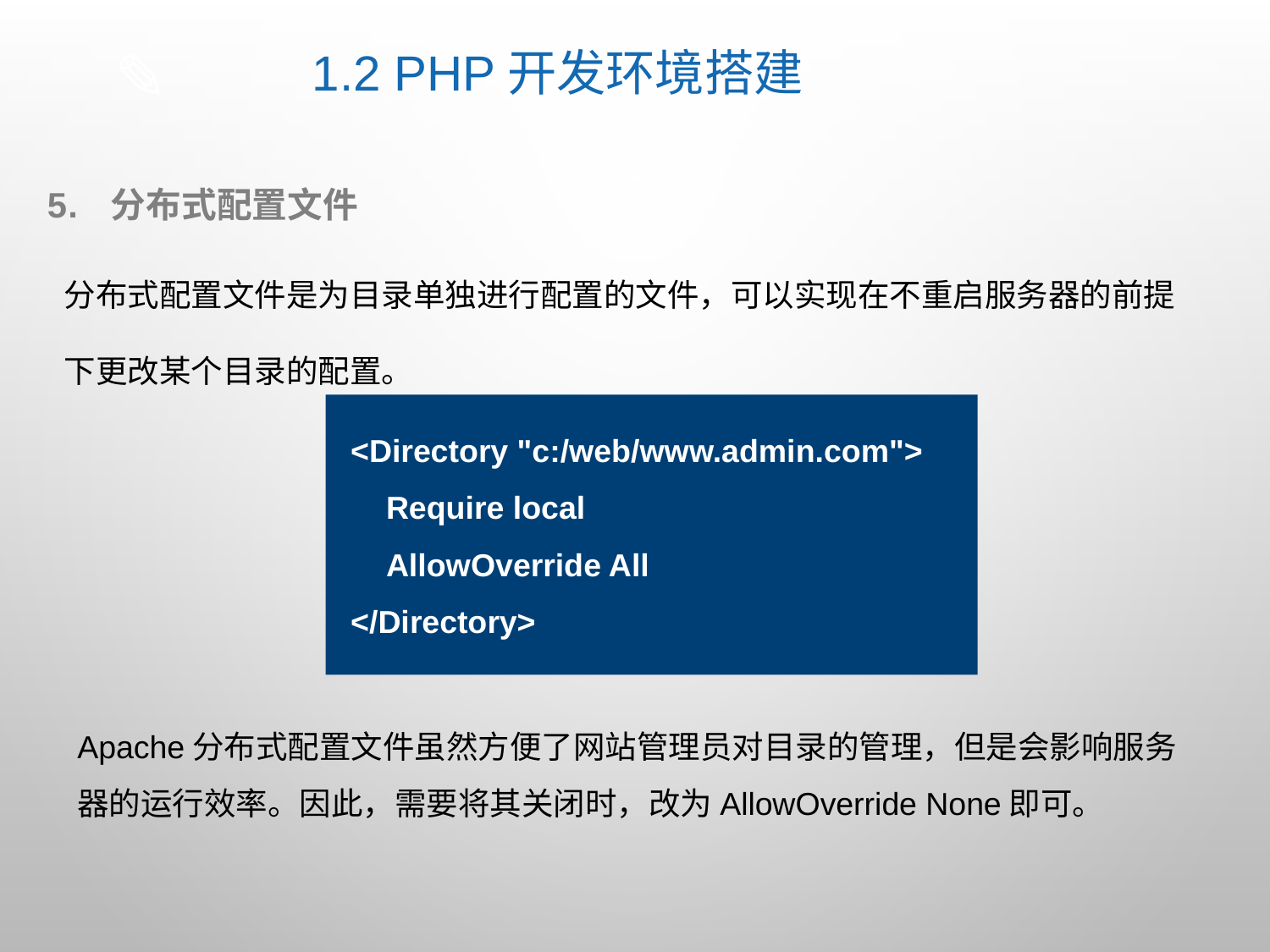

# 1.2 PHP开发环境搭建
分布式配置文件
分布式配置文件是为目录单独进行配置的文件，可以实现在不重启服务器的前提下更改某个目录的配置。

<Directory "c:/web/www.admin.com">
    Require local
    AllowOverride All
</Directory>
Apache分布式配置文件虽然方便了网站管理员对目录的管理，但是会影响服务器的运行效率。因此，需要将其关闭时，改为AllowOverride None即可。